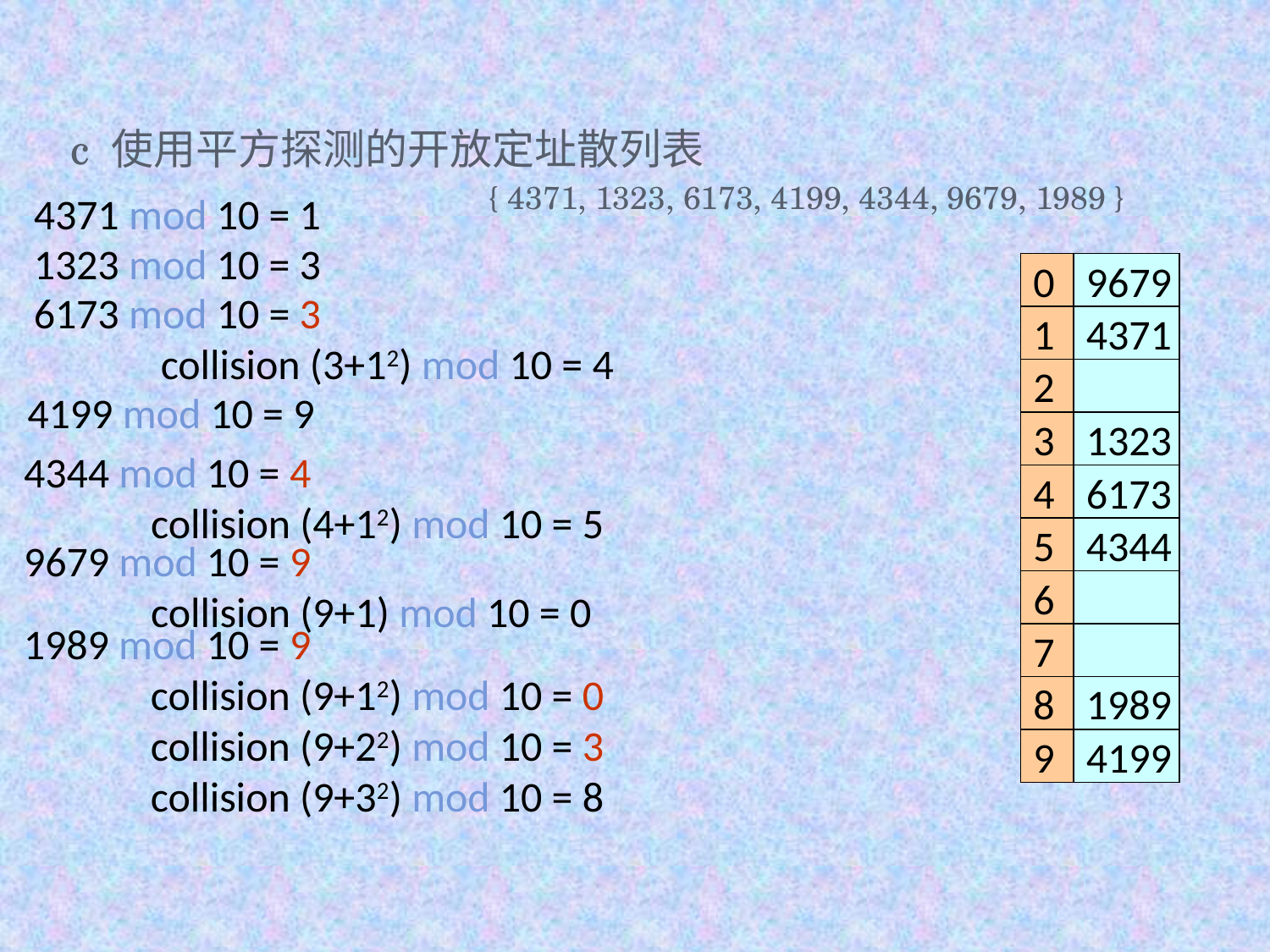

c 使用平方探测的开放定址散列表
                                               { 4371, 1323, 6173, 4199, 4344, 9679, 1989 }

4371 mod 10 = 1
1323 mod 10 = 3
0

1

2

3

4

5

6

7

8

9

0
9679
6173 mod 10 = 3
	collision (3+12) mod 10 = 4
1
4371
2

4199 mod 10 = 9
3
1323
4344 mod 10 = 4
	collision (4+12) mod 10 = 5
4
6173
5
4344
9679 mod 10 = 9
	collision (9+1) mod 10 = 0
6

1989 mod 10 = 9
	collision (9+12) mod 10 = 0
	collision (9+22) mod 10 = 3
	collision (9+32) mod 10 = 8
7

8
1989
9
4199